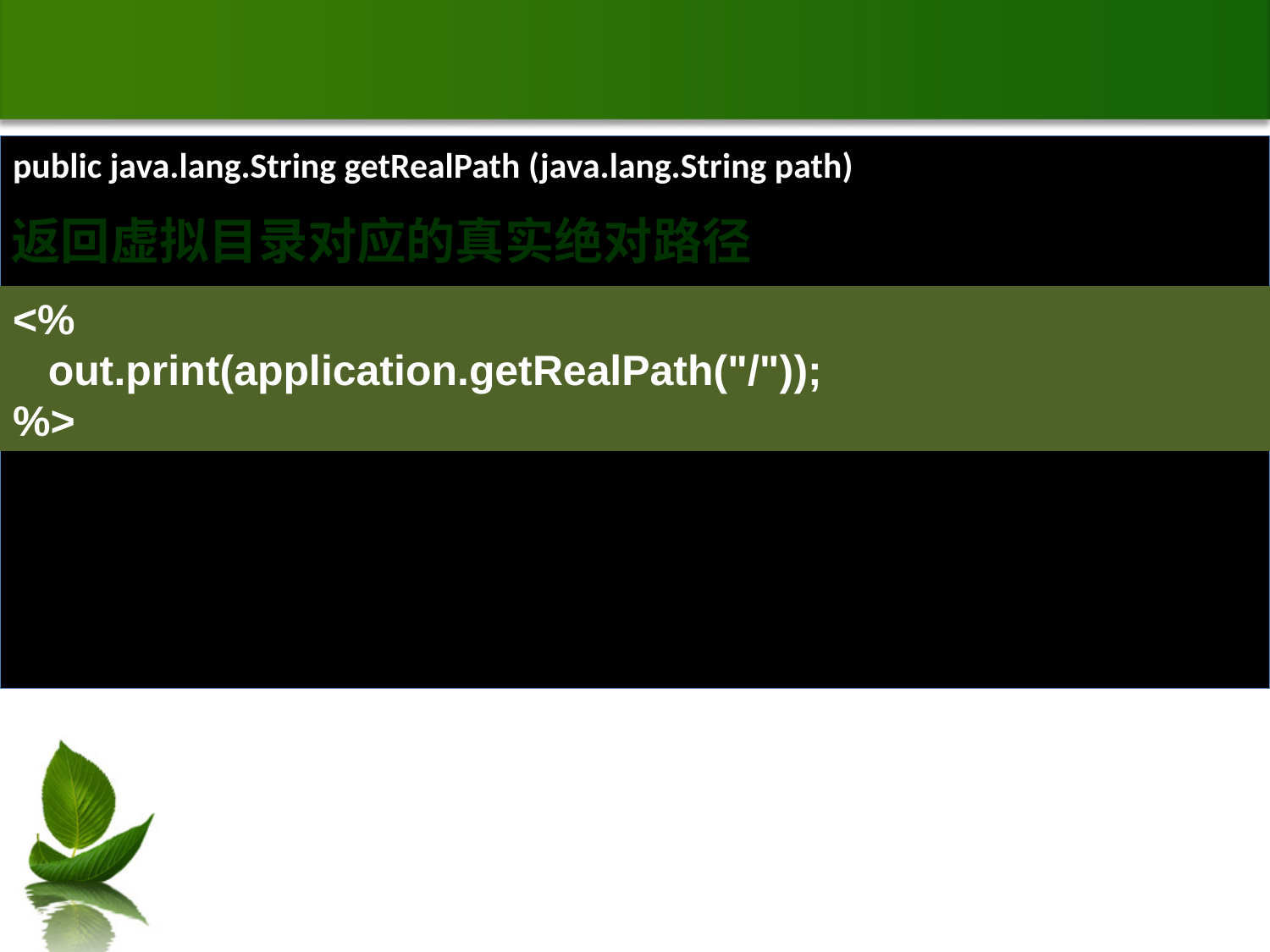

#
public java.lang.String getRealPath (java.lang.String path)
返回虚拟目录对应的真实绝对路径
<%
   out.print(application.getRealPath("/"));
%>